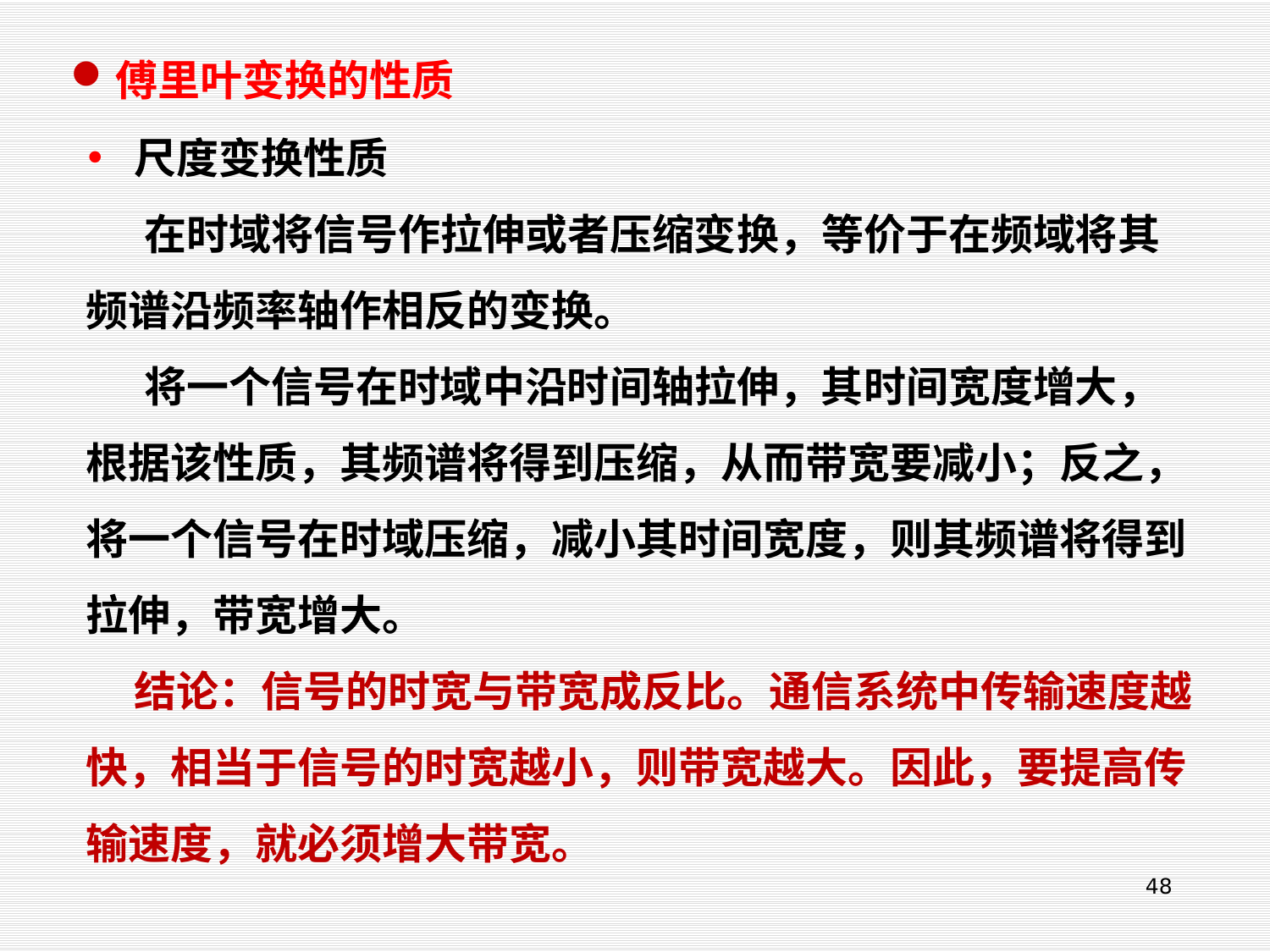

傅里叶变换的性质
尺度变换性质
     在时域将信号作拉伸或者压缩变换，等价于在频域将其频谱沿频率轴作相反的变换。
     将一个信号在时域中沿时间轴拉伸，其时间宽度增大，根据该性质，其频谱将得到压缩，从而带宽要减小；反之，将一个信号在时域压缩，减小其时间宽度，则其频谱将得到拉伸，带宽增大。
    结论：信号的时宽与带宽成反比。通信系统中传输速度越快，相当于信号的时宽越小，则带宽越大。因此，要提高传输速度，就必须增大带宽。
48